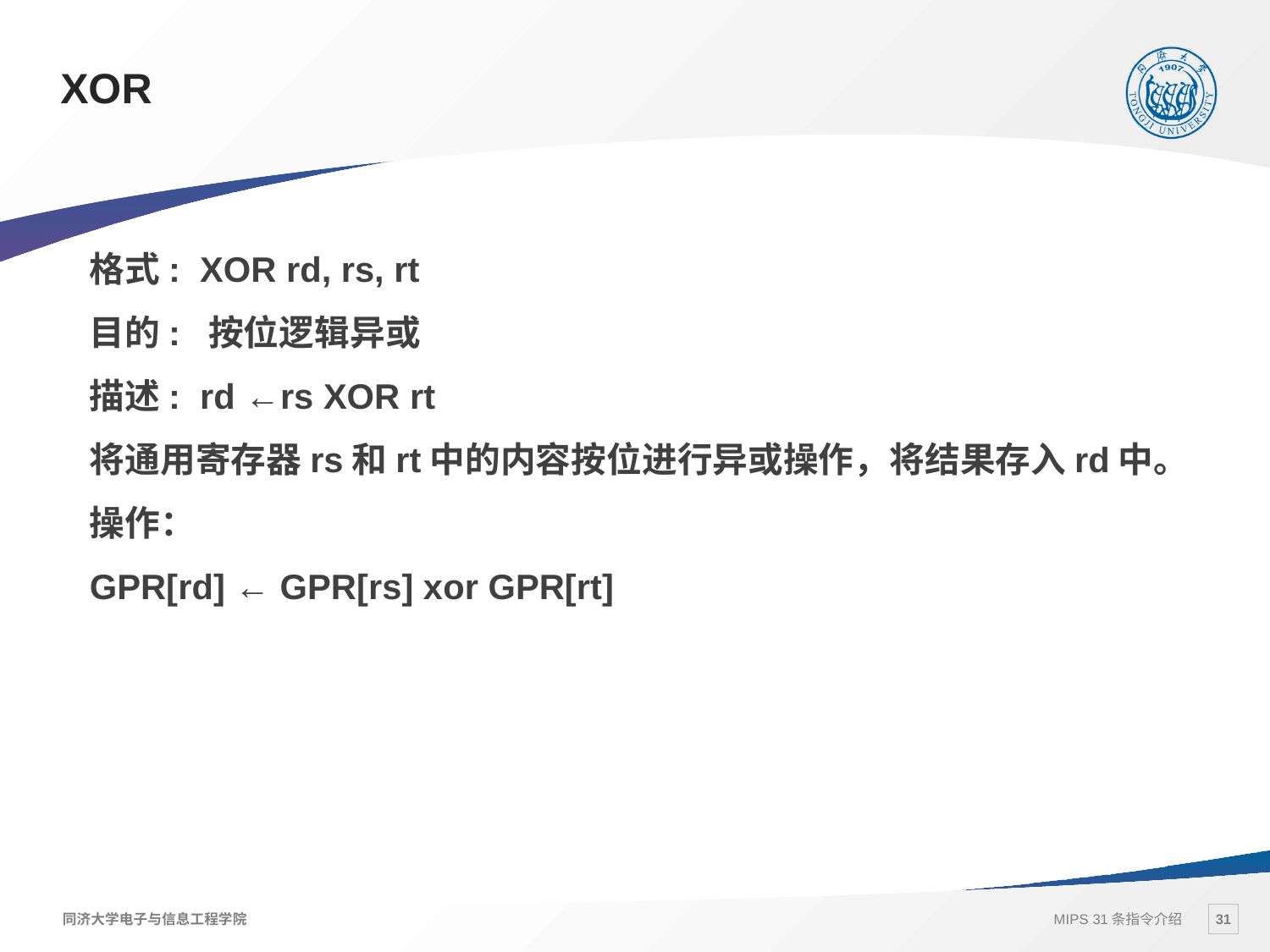

# XOR
格式:  XOR rd, rs, rt
目的:  按位逻辑异或
描述:  rd ←rs XOR rt
将通用寄存器rs和rt中的内容按位进行异或操作，将结果存入rd中。
操作：
GPR[rd] ← GPR[rs] xor GPR[rt]